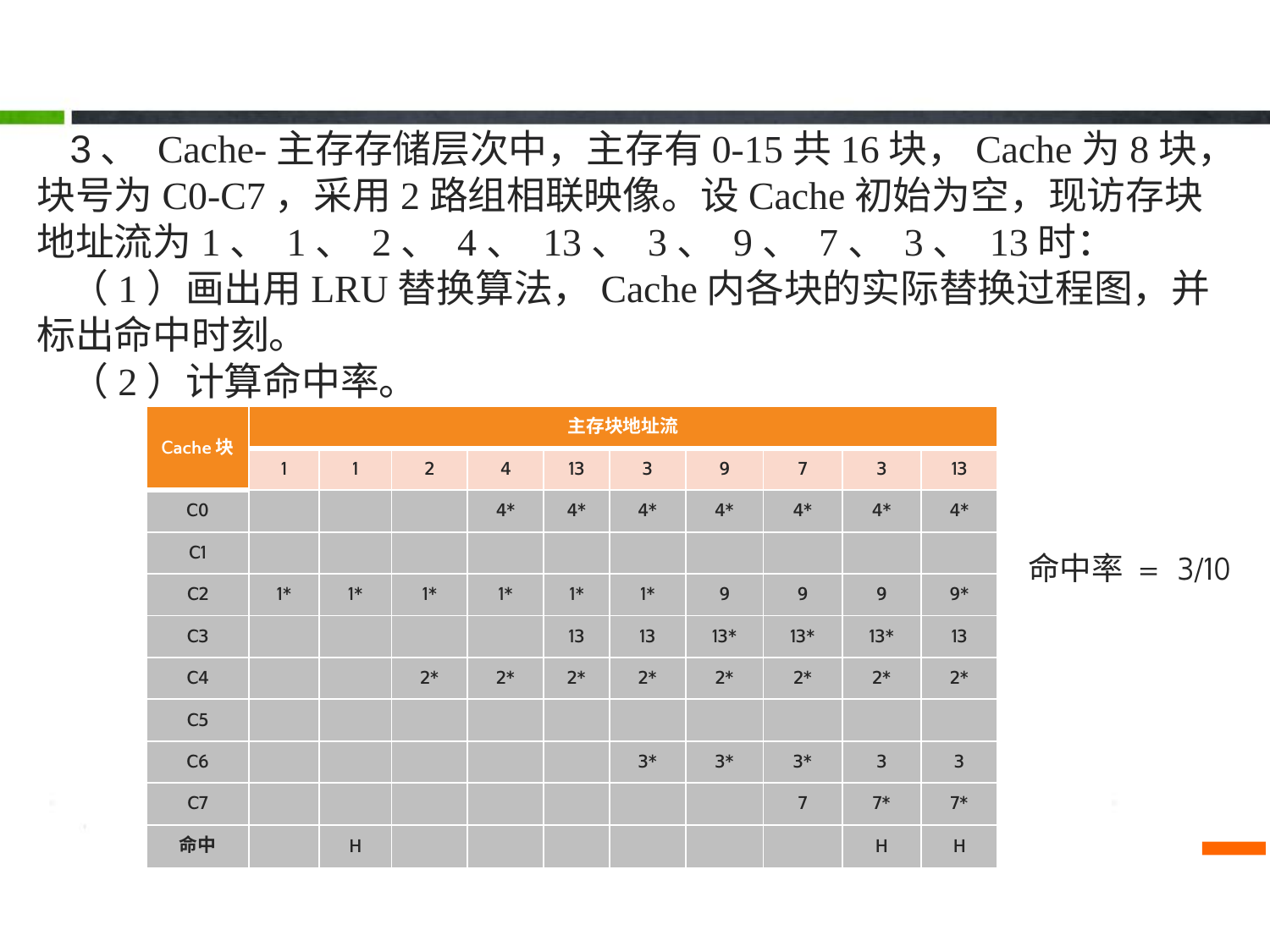

3、 Cache-主存存储层次中，主存有0-15共16块，Cache为8块，块号为C0-C7，采用2路组相联映像。设Cache初始为空，现访存块地址流为1、 1、 2、 4、 13、 3、 9、 7、 3、 13时：
（1）画出用LRU替换算法，Cache内各块的实际替换过程图，并标出命中时刻。
（2）计算命中率。
| Cache块 | 主存块地址流 |  |  |  |  |  |  |  |  |  |
| --- | --- | --- | --- | --- | --- | --- | --- | --- | --- | --- |
|  | 1 | 1 | 2 | 4 | 13 | 3 | 9 | 7 | 3 | 13 |
| C0 |  |  |  | 4\* | 4\* | 4\* | 4\* | 4\* | 4\* | 4\* |
| C1 |  |  |  |  |  |  |  |  |  |  |
| C2 | 1\* | 1\* | 1\* | 1\* | 1\* | 1\* | 9 | 9 | 9 | 9\* |
| C3 |  |  |  |  | 13 | 13 | 13\* | 13\* | 13\* | 13 |
| C4 |  |  | 2\* | 2\* | 2\* | 2\* | 2\* | 2\* | 2\* | 2\* |
| C5 |  |  |  |  |  |  |  |  |  |  |
| C6 |  |  |  |  |  | 3\* | 3\* | 3\* | 3 | 3 |
| C7 |  |  |  |  |  |  |  | 7 | 7\* | 7\* |
| 命中 |  | H |  |  |  |  |  |  | H | H |
命中率 =  3/10
3